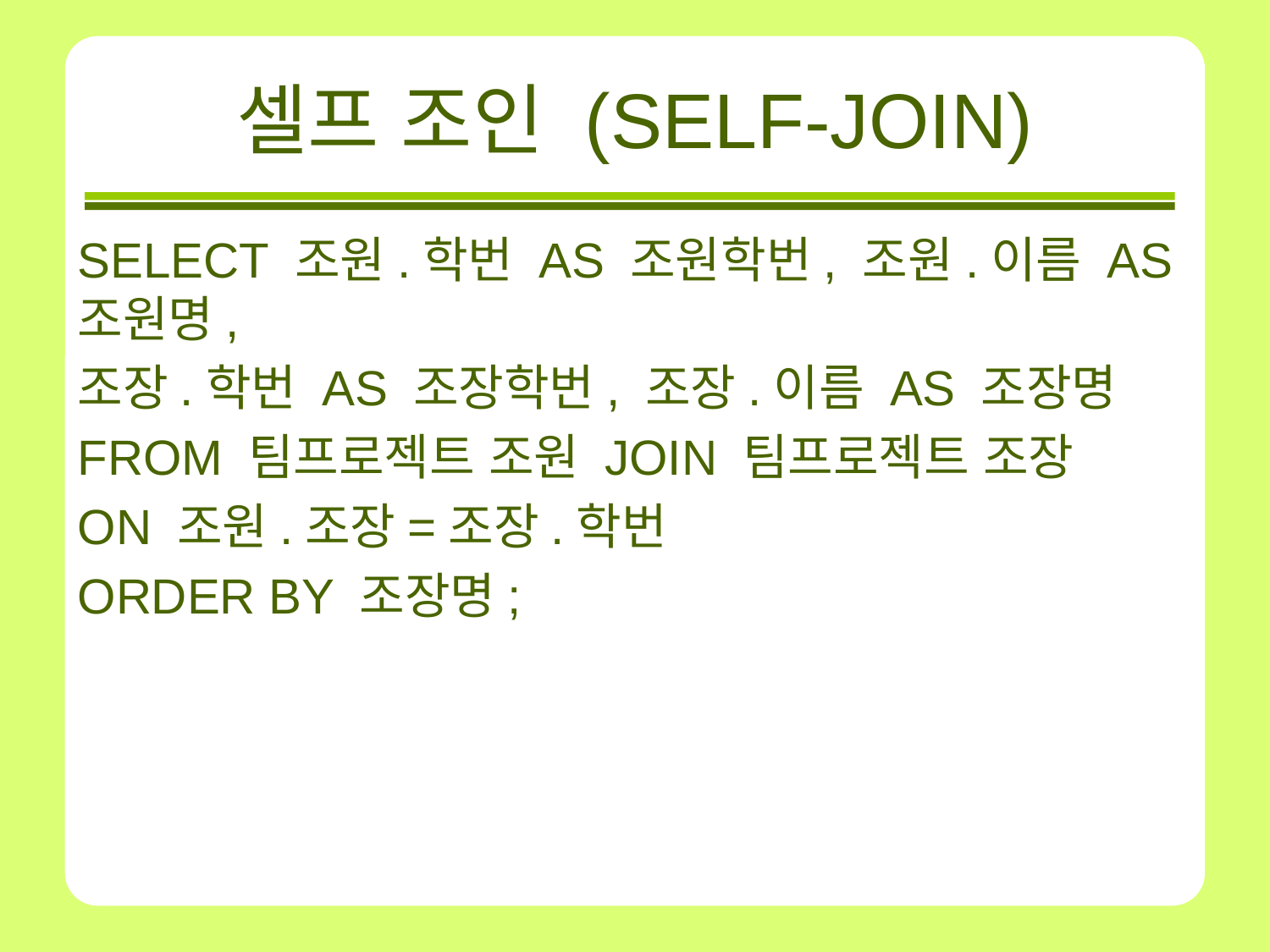

# 셀프 조인 (SELF-JOIN)
SELECT 조원.학번 AS 조원학번, 조원.이름 AS 조원명,
조장.학번 AS 조장학번, 조장.이름 AS 조장명
FROM 팀프로젝트 조원 JOIN 팀프로젝트 조장
ON 조원.조장=조장.학번
ORDER BY 조장명;